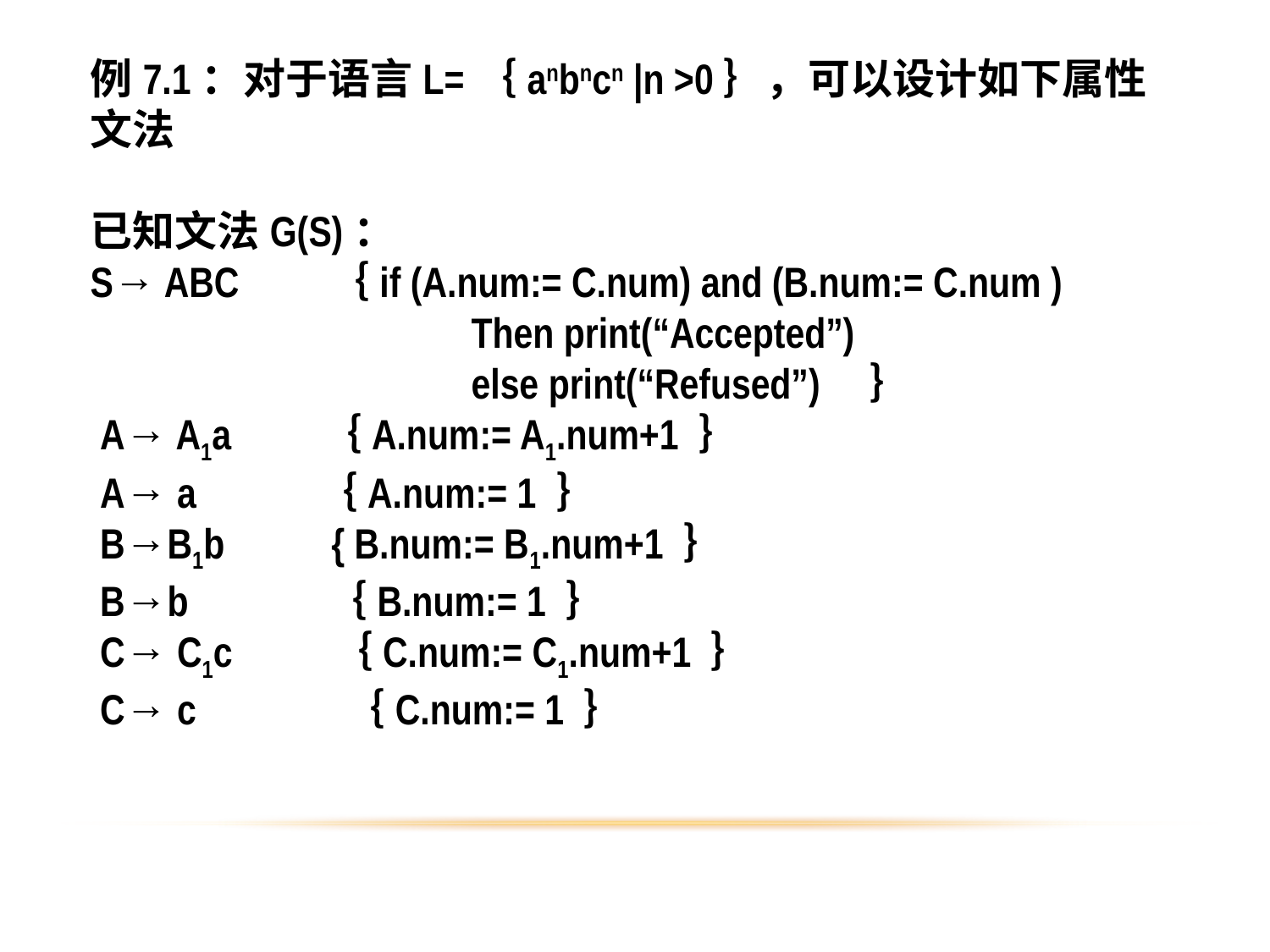

例7.1：对于语言L=｛anbncn |n >0｝，可以设计如下属性文法

已知文法G(S)：
S→ ABC        ｛if (A.num:= C.num) and (B.num:= C.num )
			Then print(“Accepted”)
			else print(“Refused”)    ｝
 A→ A1a        ｛A.num:= A1.num+1 ｝
 A→ a 	         ｛A.num:= 1 ｝
 B→B1b           { B.num:= B1.num+1 ｝
 B→b	          ｛B.num:= 1 ｝
 C→ C1c         ｛C.num:= C1.num+1 ｝
 C→ c              ｛C.num:= 1 ｝

6